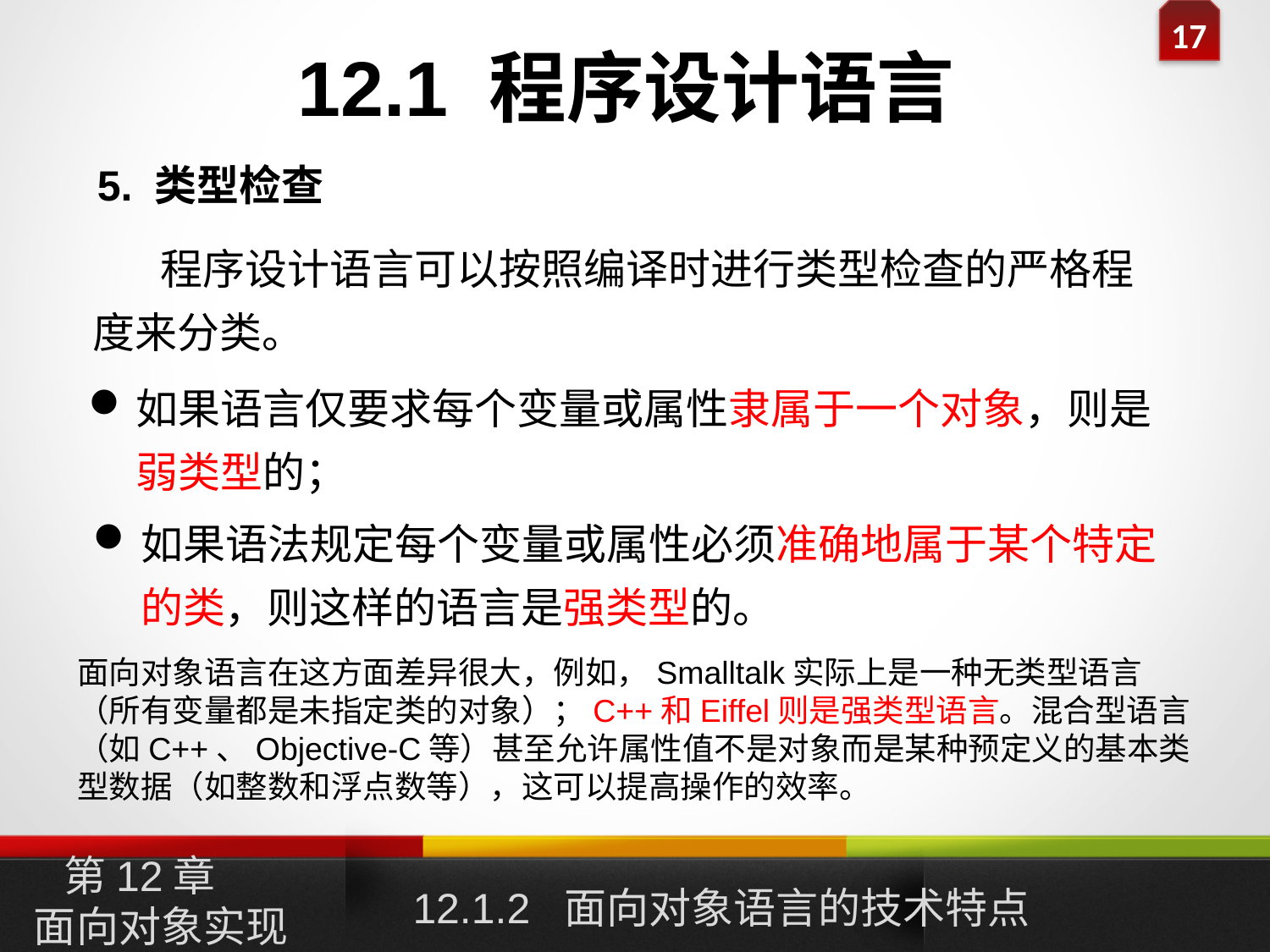

12.1 程序设计语言
5. 类型检查
      程序设计语言可以按照编译时进行类型检查的严格程度来分类。
如果语言仅要求每个变量或属性隶属于一个对象，则是弱类型的；
如果语法规定每个变量或属性必须准确地属于某个特定的类，则这样的语言是强类型的。
面向对象语言在这方面差异很大，例如，Smalltalk实际上是一种无类型语言（所有变量都是未指定类的对象）；C++和Eiffel则是强类型语言。混合型语言（如C++、Objective-C等）甚至允许属性值不是对象而是某种预定义的基本类型数据（如整数和浮点数等），这可以提高操作的效率。
12.1.2  面向对象语言的技术特点